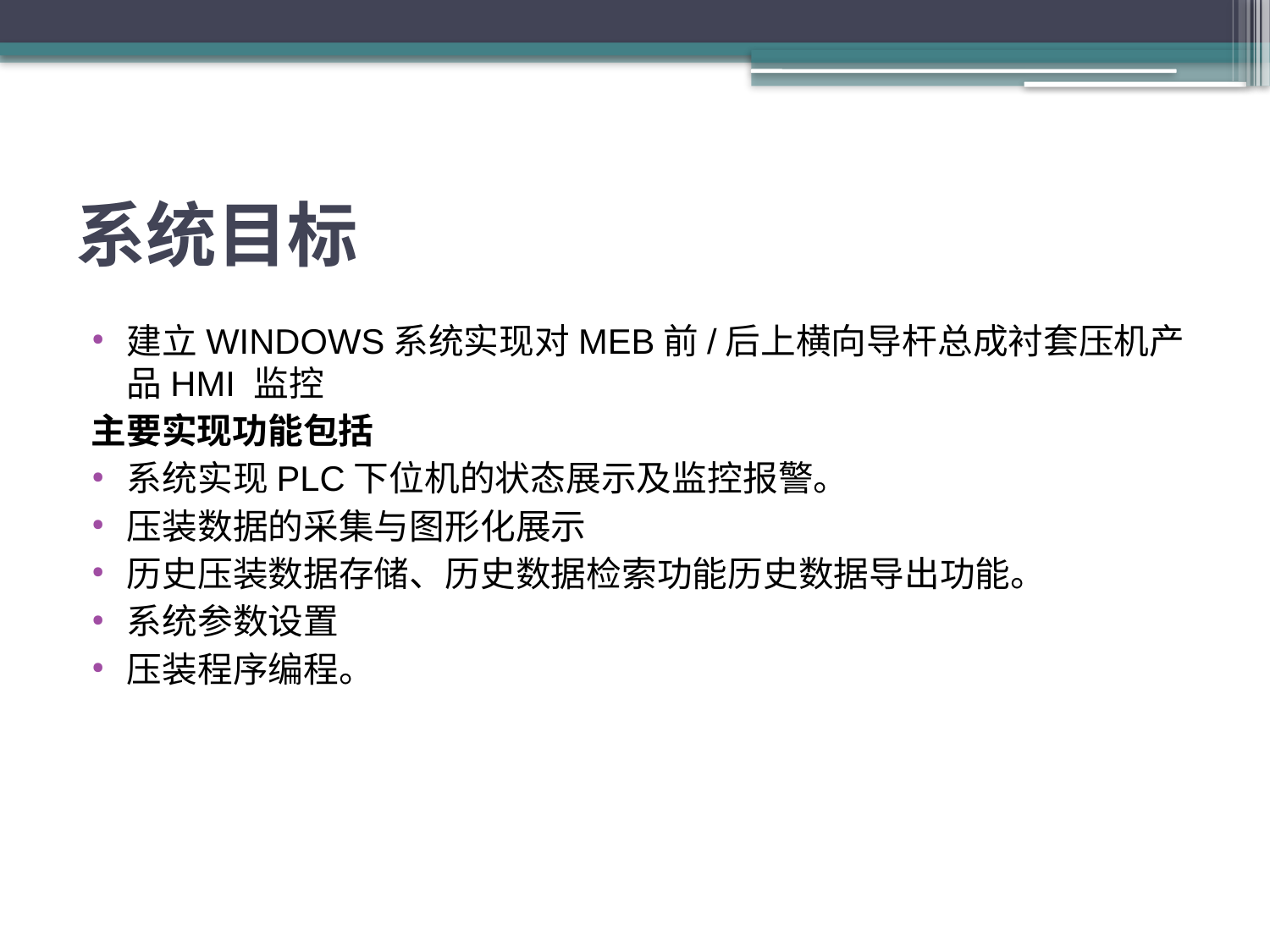

# 系统目标
建立WINDOWS系统实现对MEB前/后上横向导杆总成衬套压机产品HMI 监控
主要实现功能包括
系统实现PLC下位机的状态展示及监控报警。
压装数据的采集与图形化展示
历史压装数据存储、历史数据检索功能历史数据导出功能。
系统参数设置
压装程序编程。